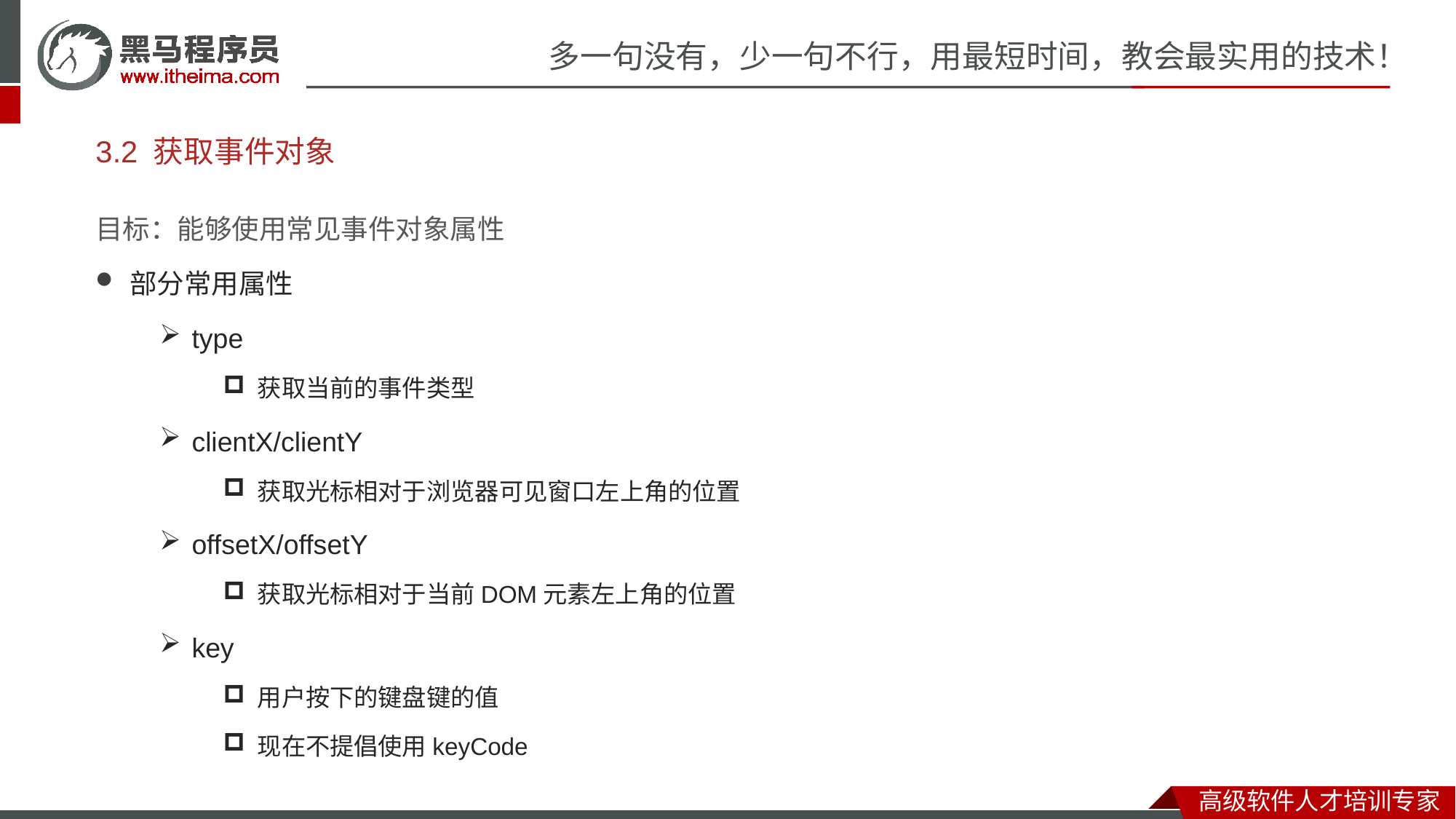

# 3.2 获取事件对象
目标：能够使用常见事件对象属性
部分常用属性
type
获取当前的事件类型
clientX/clientY
获取光标相对于浏览器可见窗口左上角的位置
offsetX/offsetY
获取光标相对于当前DOM元素左上角的位置
key
用户按下的键盘键的值
现在不提倡使用keyCode